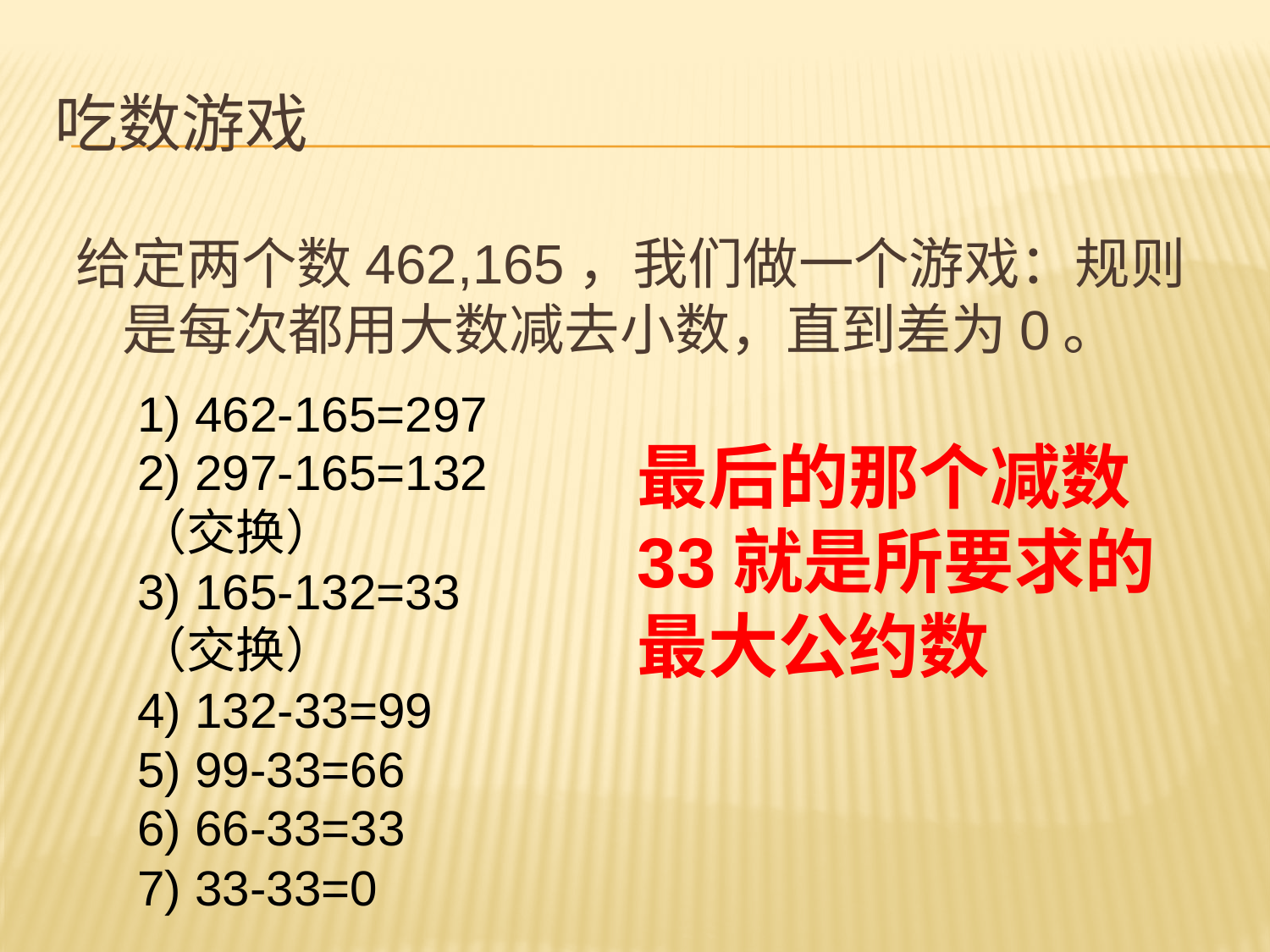

# 吃数游戏
给定两个数462,165，我们做一个游戏：规则是每次都用大数减去小数，直到差为0。
1) 462-165=297
2) 297-165=132
（交换）
3) 165-132=33
（交换）
4) 132-33=99
5) 99-33=66
6) 66-33=33
7) 33-33=0
最后的那个减数33就是所要求的最大公约数